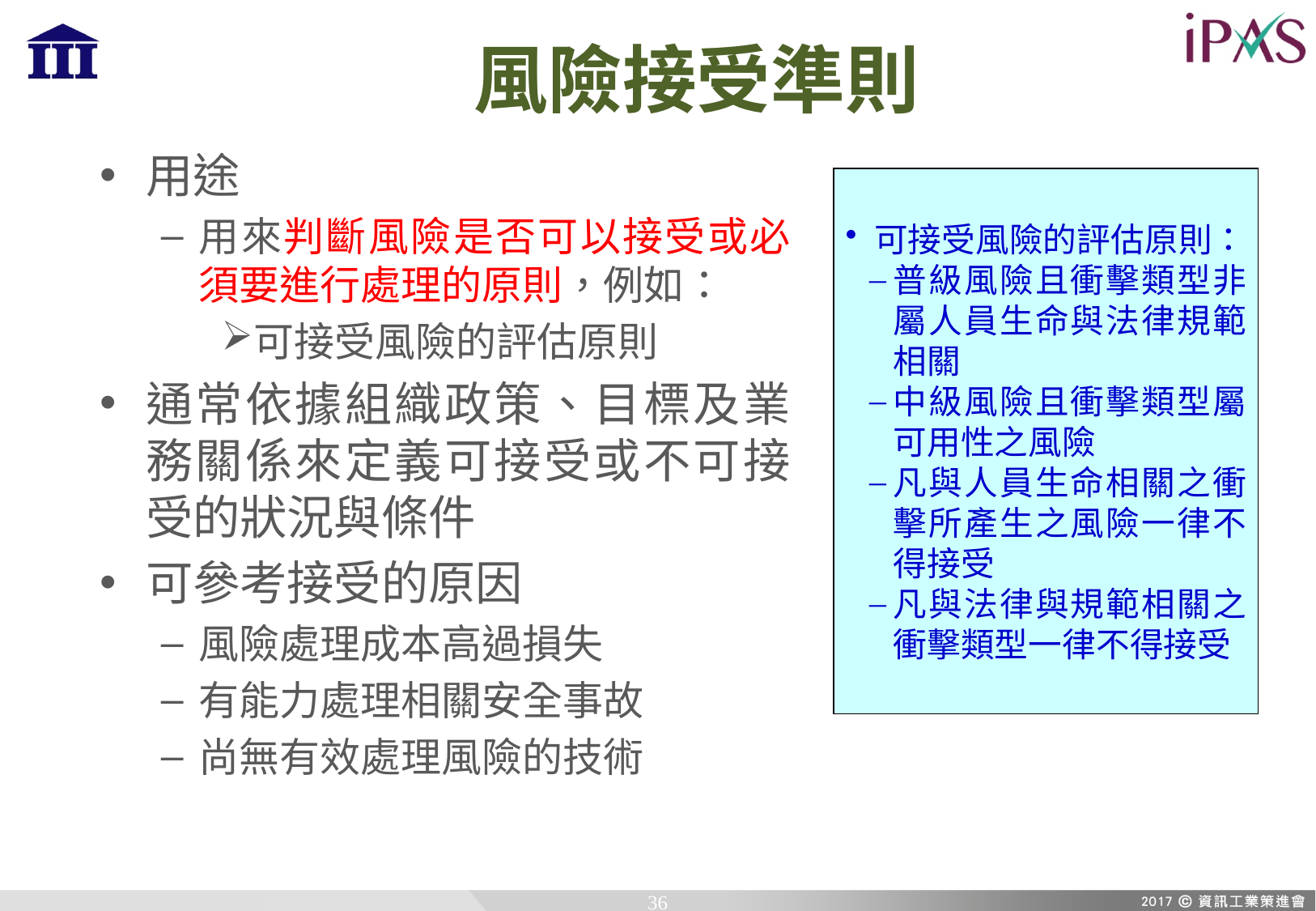

# 風險接受準則
用途
用來判斷風險是否可以接受或必須要進行處理的原則，例如：
可接受風險的評估原則
通常依據組織政策、目標及業務關係來定義可接受或不可接受的狀況與條件
可參考接受的原因
風險處理成本高過損失
有能力處理相關安全事故
尚無有效處理風險的技術
可接受風險的評估原則：
普級風險且衝擊類型非屬人員生命與法律規範相關
中級風險且衝擊類型屬可用性之風險
凡與人員生命相關之衝擊所產生之風險一律不得接受
凡與法律與規範相關之衝擊類型一律不得接受
36